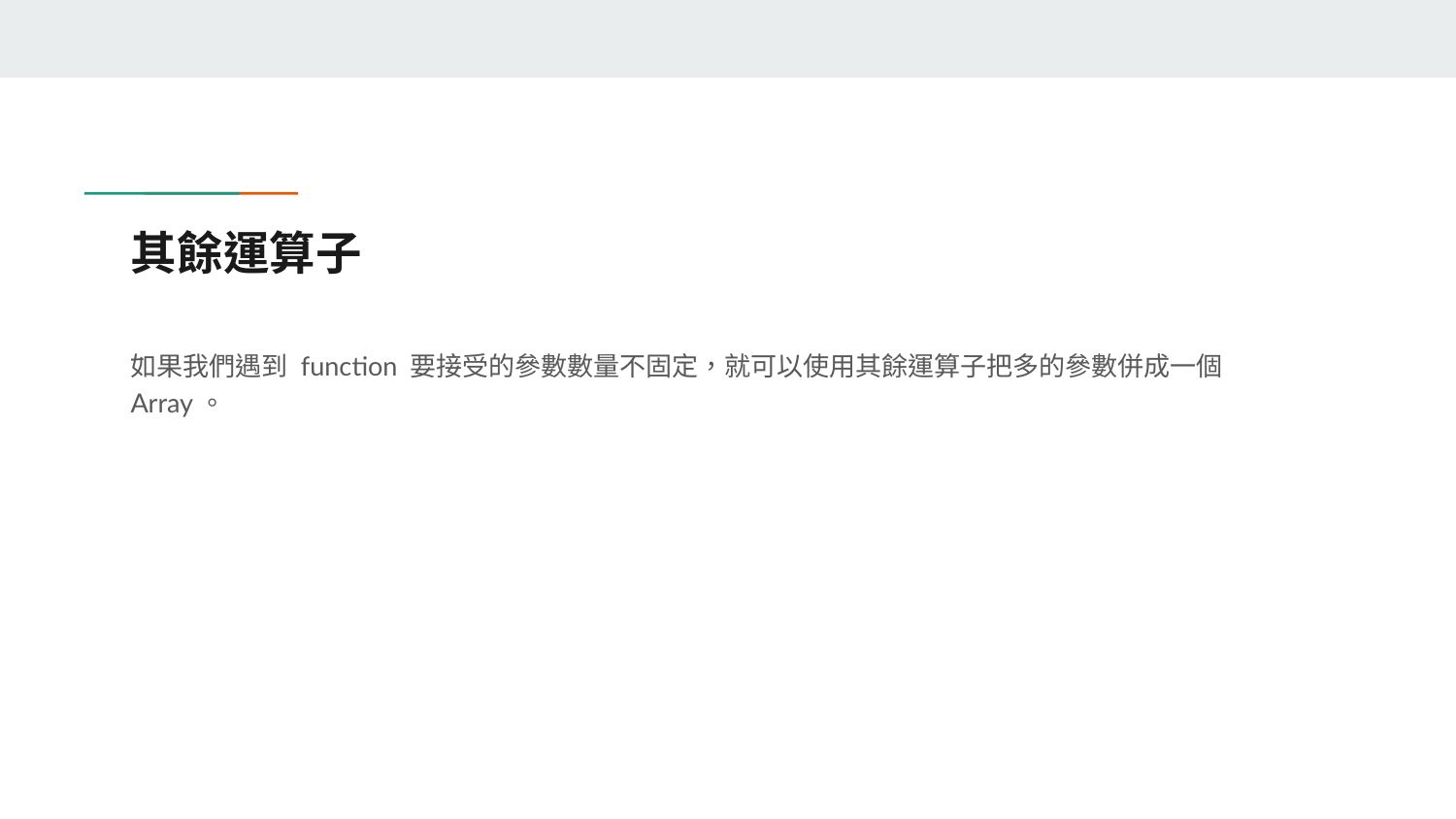

# 其餘運算子
如果我們遇到 function 要接受的參數數量不固定，就可以使用其餘運算子把多的參數併成一個 Array。